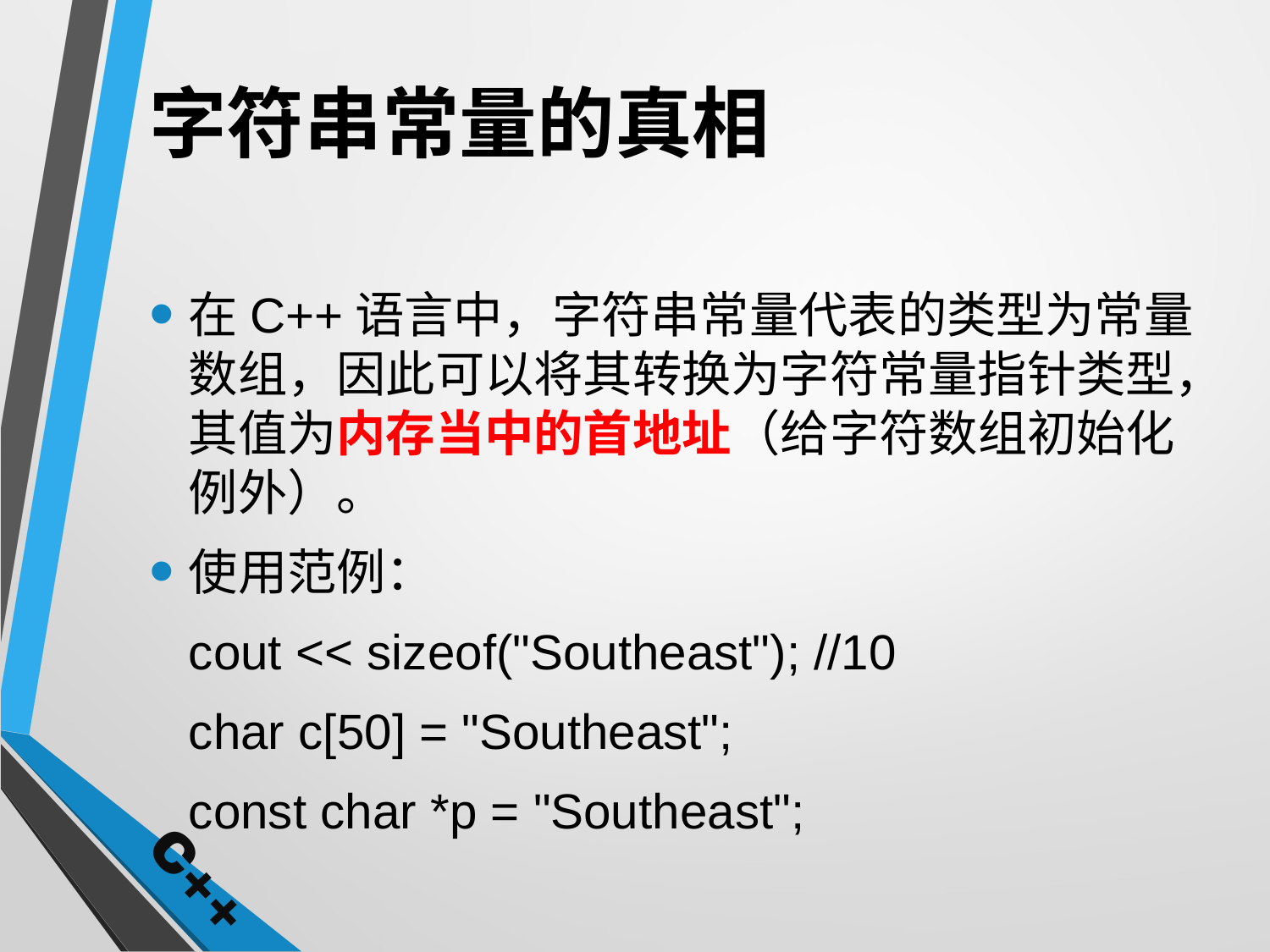

# 字符串常量的真相
在C++语言中，字符串常量代表的类型为常量数组，因此可以将其转换为字符常量指针类型，其值为内存当中的首地址（给字符数组初始化例外）。
使用范例：
	cout << sizeof("Southeast"); //10
	char c[50] = "Southeast";
	const char *p = "Southeast";